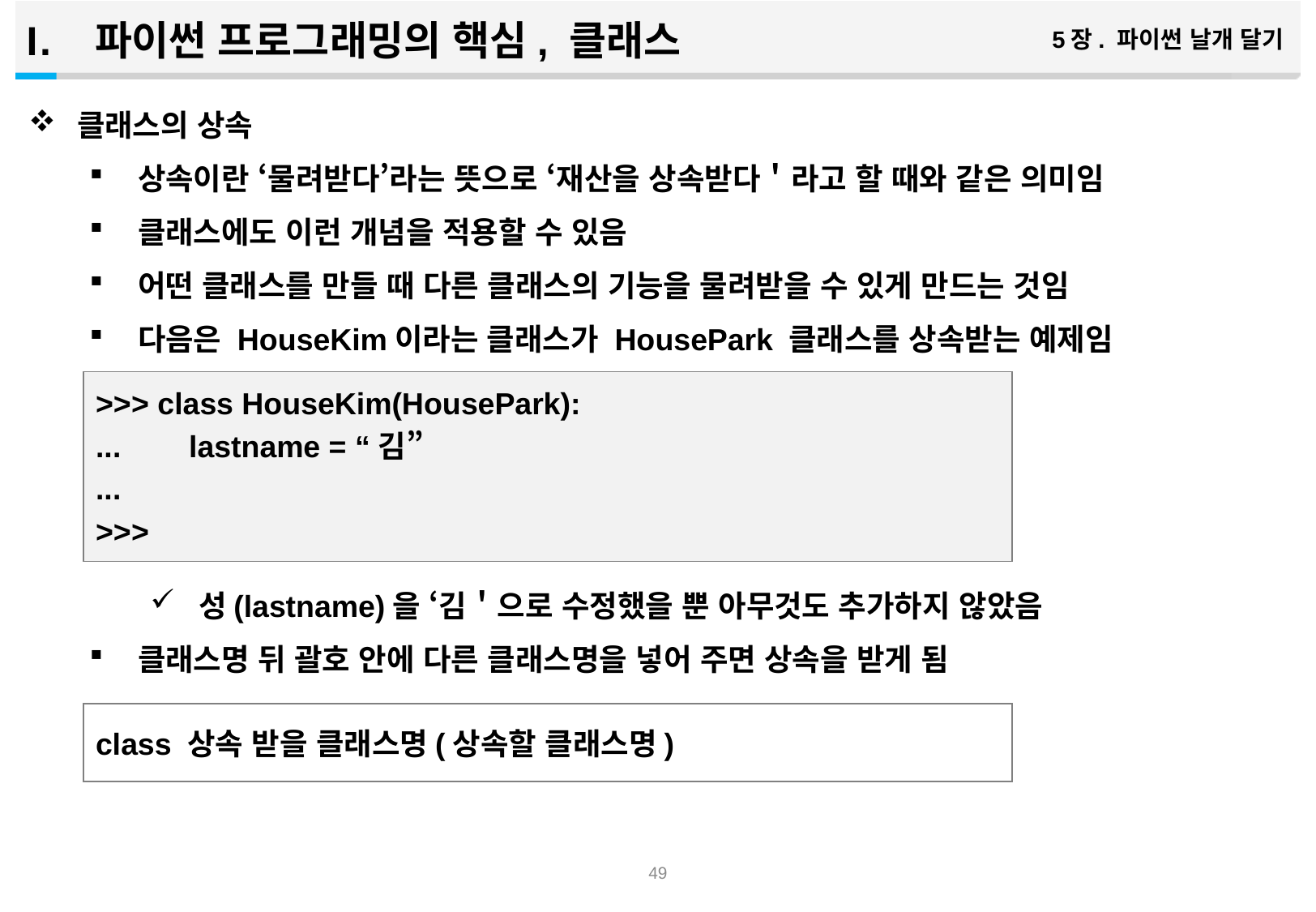

파이썬 프로그래밍의 핵심, 클래스
5장. 파이썬 날개 달기
클래스의 상속
상속이란 ‘물려받다’라는 뜻으로 ‘재산을 상속받다＇라고 할 때와 같은 의미임
클래스에도 이런 개념을 적용할 수 있음
어떤 클래스를 만들 때 다른 클래스의 기능을 물려받을 수 있게 만드는 것임
다음은 HouseKim이라는 클래스가 HousePark 클래스를 상속받는 예제임

성(lastname)을 ‘김＇으로 수정했을 뿐 아무것도 추가하지 않았음
클래스명 뒤 괄호 안에 다른 클래스명을 넣어 주면 상속을 받게 됨
>>> class HouseKim(HousePark):
...        lastname = “김”
...
>>>
class 상속 받을 클래스명(상속할 클래스명)
49